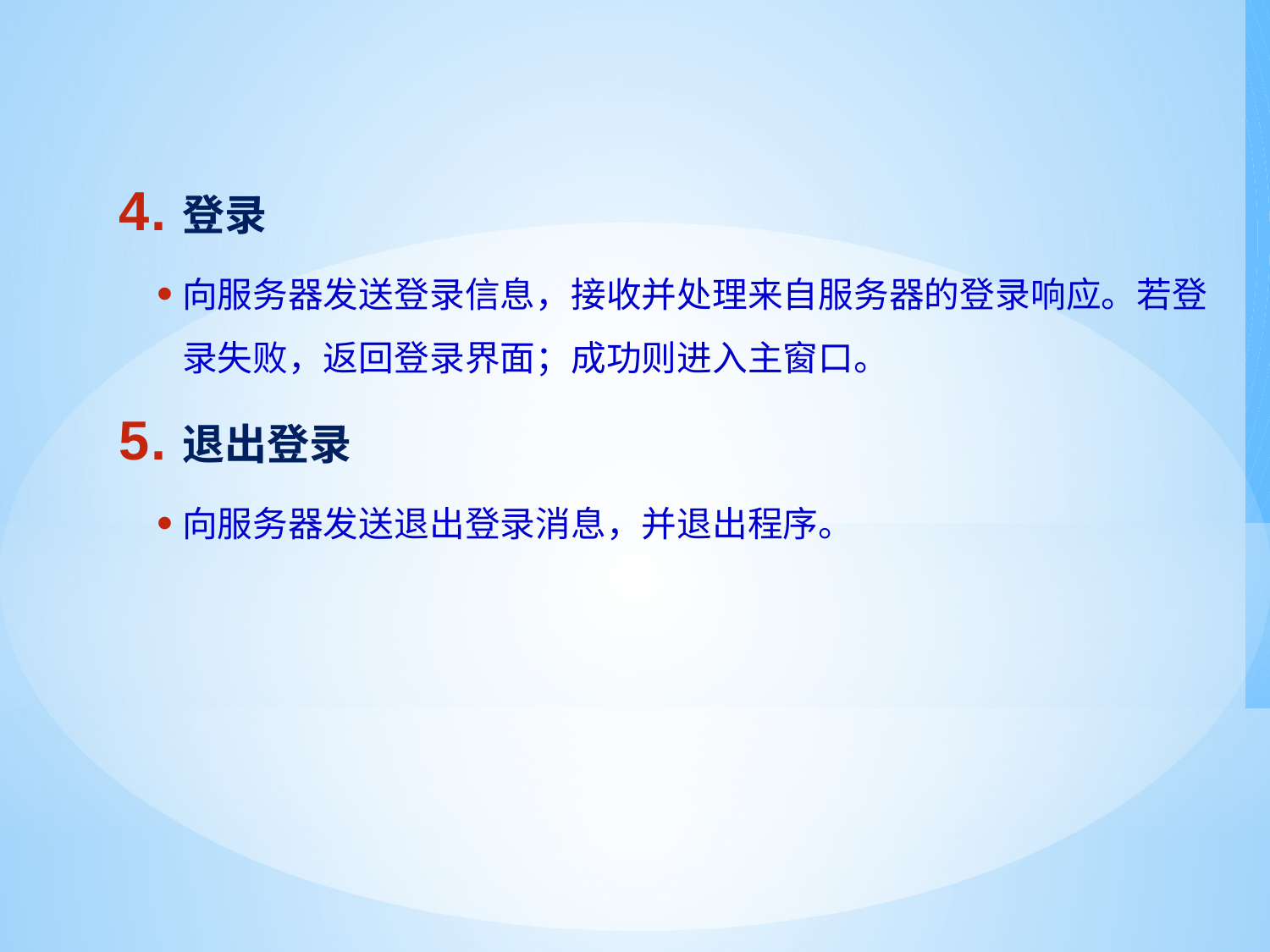

#
登录
向服务器发送登录信息，接收并处理来自服务器的登录响应。若登录失败，返回登录界面；成功则进入主窗口。
退出登录
向服务器发送退出登录消息，并退出程序。